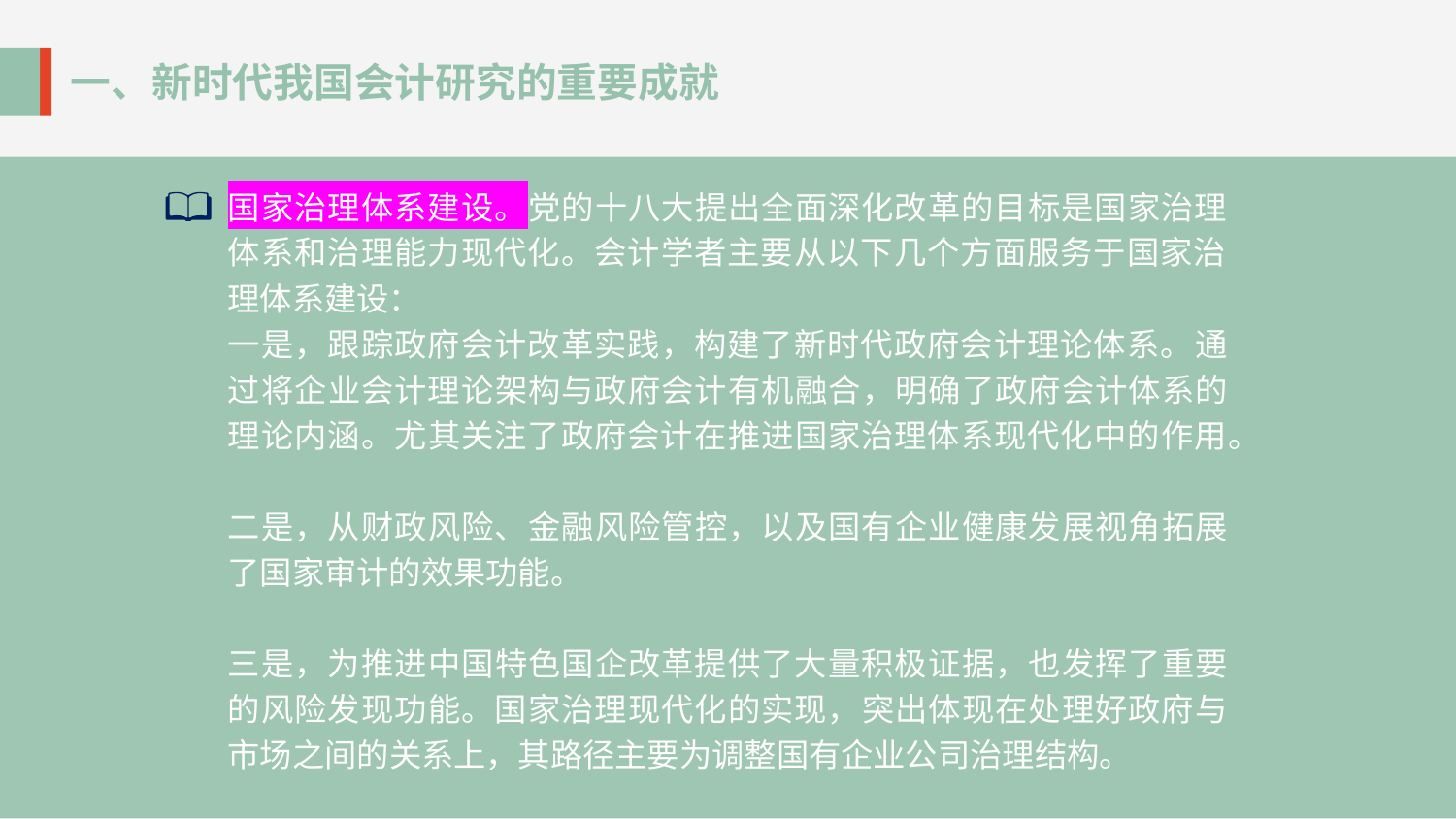

一、新时代我国会计研究的重要成就

国家治理体系建设。党的十八大提出全面深化改革的目标是国家治理体系和治理能力现代化。会计学者主要从以下几个方面服务于国家治理体系建设：
一是，跟踪政府会计改革实践，构建了新时代政府会计理论体系。通过将企业会计理论架构与政府会计有机融合，明确了政府会计体系的理论内涵。尤其关注了政府会计在推进国家治理体系现代化中的作用。

二是，从财政风险、金融风险管控，以及国有企业健康发展视角拓展了国家审计的效果功能。

三是，为推进中国特色国企改革提供了大量积极证据，也发挥了重要的风险发现功能。国家治理现代化的实现，突出体现在处理好政府与市场之间的关系上，其路径主要为调整国有企业公司治理结构。